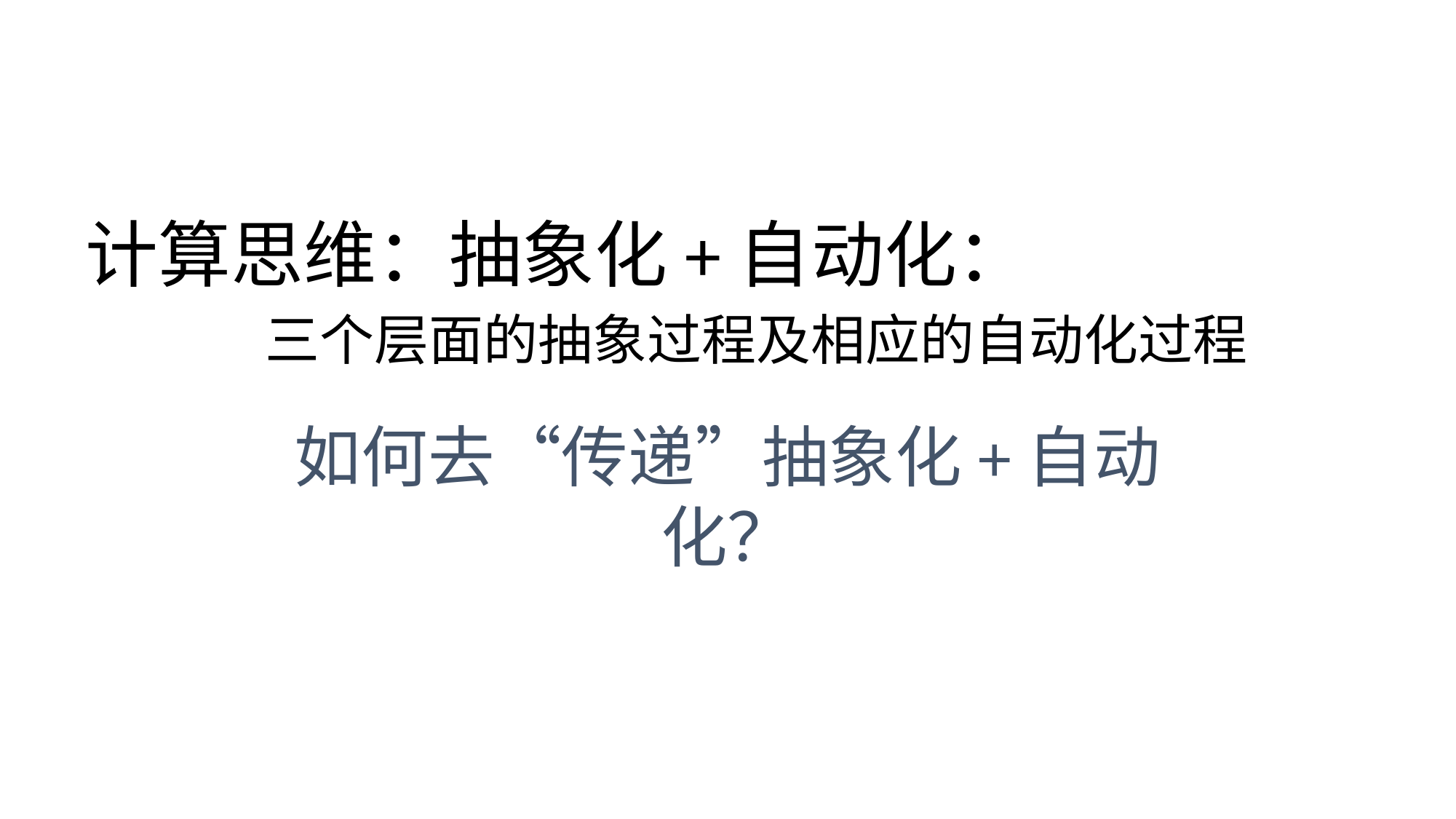

# 计算思维：抽象化+自动化： 三个层面的抽象过程及相应的自动化过程
如何去“传递”抽象化+自动化？